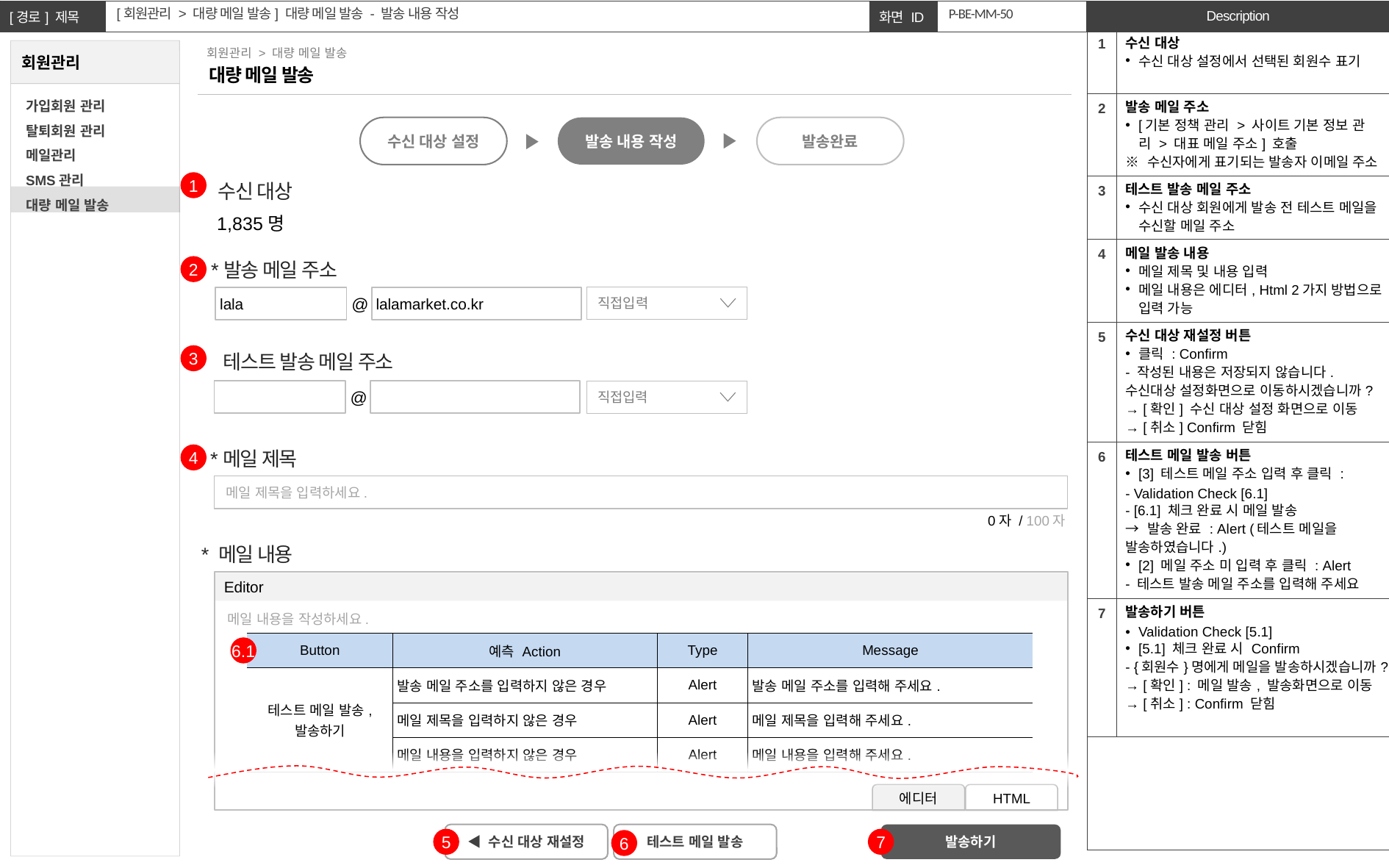

[회원관리 > 대량 메일 발송] 대량 메일 발송 - 발송 내용 작성
# P-BE-MM-50
| 1 | 수신 대상 수신 대상 설정에서 선택된 회원수 표기 |
| --- | --- |
| 2 | 발송 메일 주소 [기본 정책 관리 > 사이트 기본 정보 관리 > 대표 메일 주소] 호출 ※ 수신자에게 표기되는 발송자 이메일 주소 |
| 3 | 테스트 발송 메일 주소 수신 대상 회원에게 발송 전 테스트 메일을 수신할 메일 주소 |
| 4 | 메일 발송 내용 메일 제목 및 내용 입력 메일 내용은 에디터, Html 2가지 방법으로 입력 가능 |
| 5 | 수신 대상 재설정 버튼 클릭 : Confirm - 작성된 내용은 저장되지 않습니다. 수신대상 설정화면으로 이동하시겠습니까? → [확인] 수신 대상 설정 화면으로 이동 → [취소] Confirm 닫힘 |
| 6 | 테스트 메일 발송 버튼 [3] 테스트 메일 주소 입력 후 클릭 : - Validation Check [6.1] - [6.1] 체크 완료 시 메일 발송 → 발송 완료 : Alert (테스트 메일을 발송하였습니다.) [2] 메일 주소 미 입력 후 클릭 : Alert - 테스트 발송 메일 주소를 입력해 주세요 |
| 7 | 발송하기 버튼 Validation Check [5.1] [5.1] 체크 완료 시 Confirm - {회원수}명에게 메일을 발송하시겠습니까? → [확인] : 메일 발송, 발송화면으로 이동 → [취소] : Confirm 닫힘 |
|  |  |
회원관리 > 대량 메일 발송
대량 메일 발송
수신 대상 설정
발송 내용 작성
발송완료
▶
▶
1
수신 대상

1,835명
*발송 메일 주소
2
직접입력
lala
lalamarket.co.kr
@

테스트 발송 메일 주소
3
직접입력

@

*메일 제목
4
 메일 제목을 입력하세요.
 0자 / 100자
* 메일 내용
메일 내용을 작성하세요.
 Editor
| Button | 예측 Action | Type | Message |
| --- | --- | --- | --- |
| 테스트 메일 발송, 발송하기 | 발송 메일 주소를 입력하지 않은 경우 | Alert | 발송 메일 주소를 입력해 주세요. |
| 테스트 메일 발송, 발송하기 | 메일 제목을 입력하지 않은 경우 | Alert | 메일 제목을 입력해 주세요. |
|  | 메일 내용을 입력하지 않은 경우 | Alert | 메일 내용을 입력해 주세요. |
6.1

에디터
HTML
◀ 수신 대상 재설정
테스트 메일 발송
발송하기
5
7
6